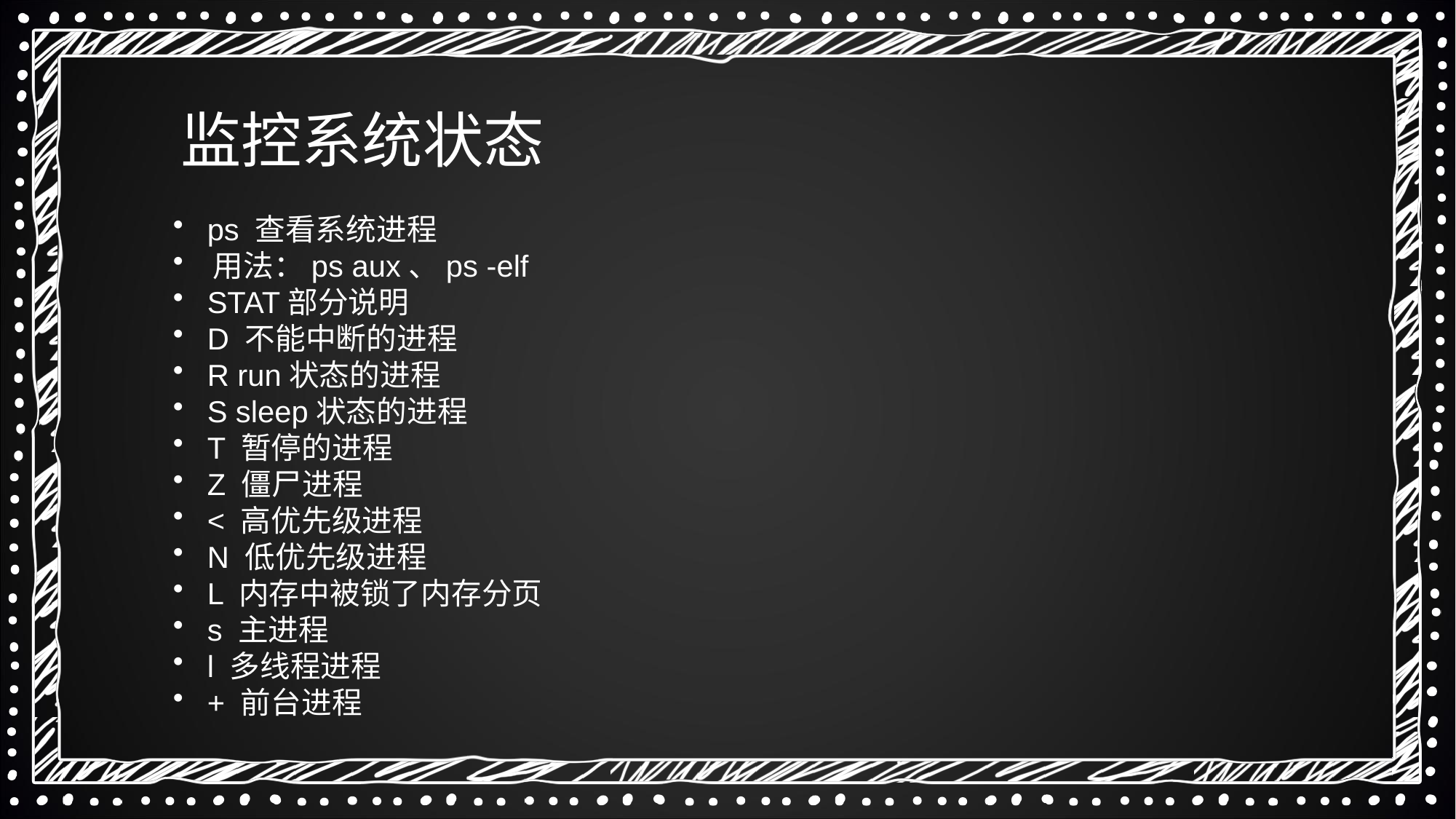

监控系统状态
 ps 查看系统进程
 用法：ps aux、ps -elf
 STAT部分说明
 D 不能中断的进程
 R run状态的进程
 S sleep状态的进程
 T 暂停的进程
 Z 僵尸进程
 < 高优先级进程
 N 低优先级进程
 L 内存中被锁了内存分页
 s 主进程
 l 多线程进程
 + 前台进程